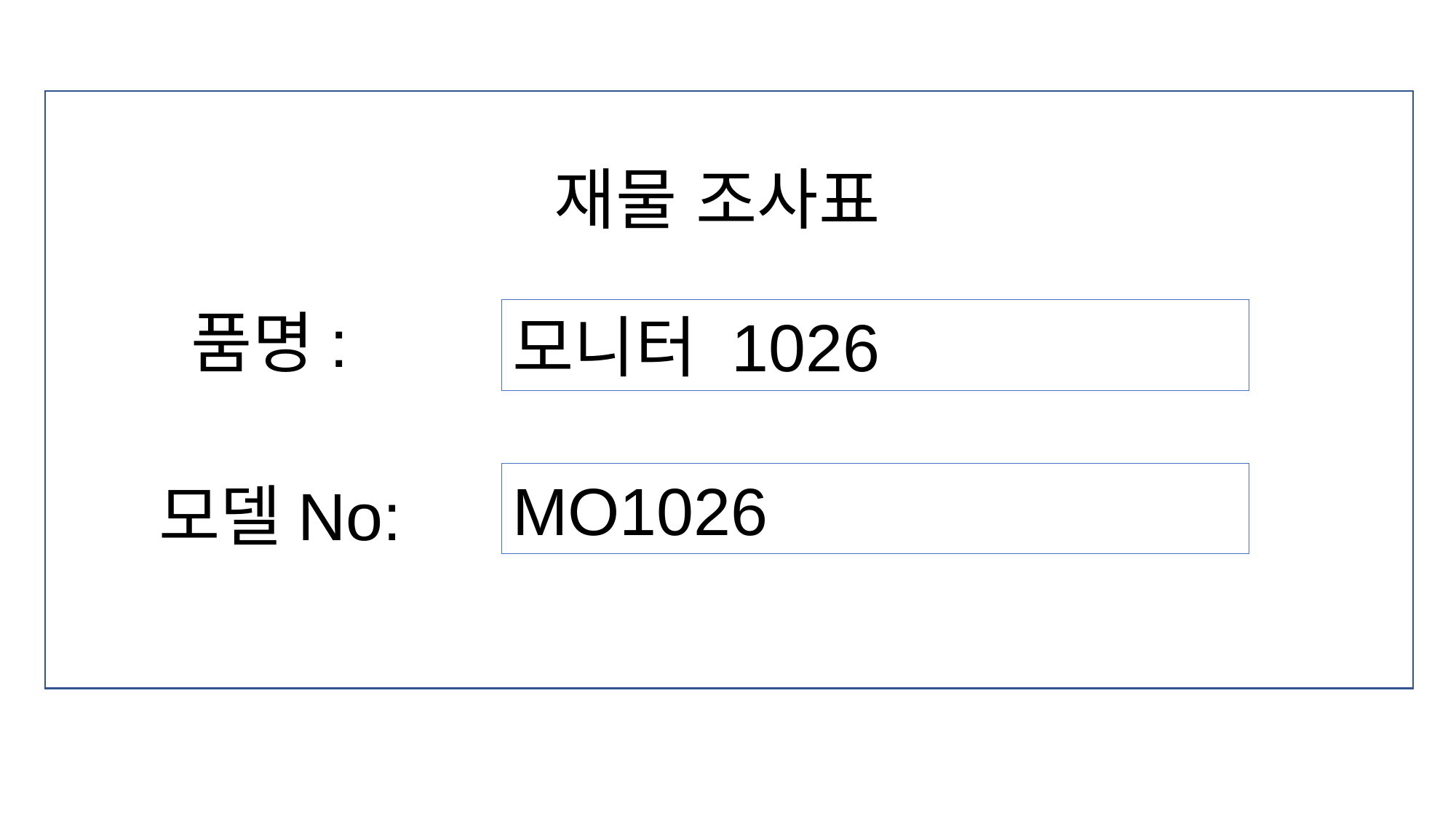

재물 조사표
품명:
모니터 1026
MO1026
모델No: